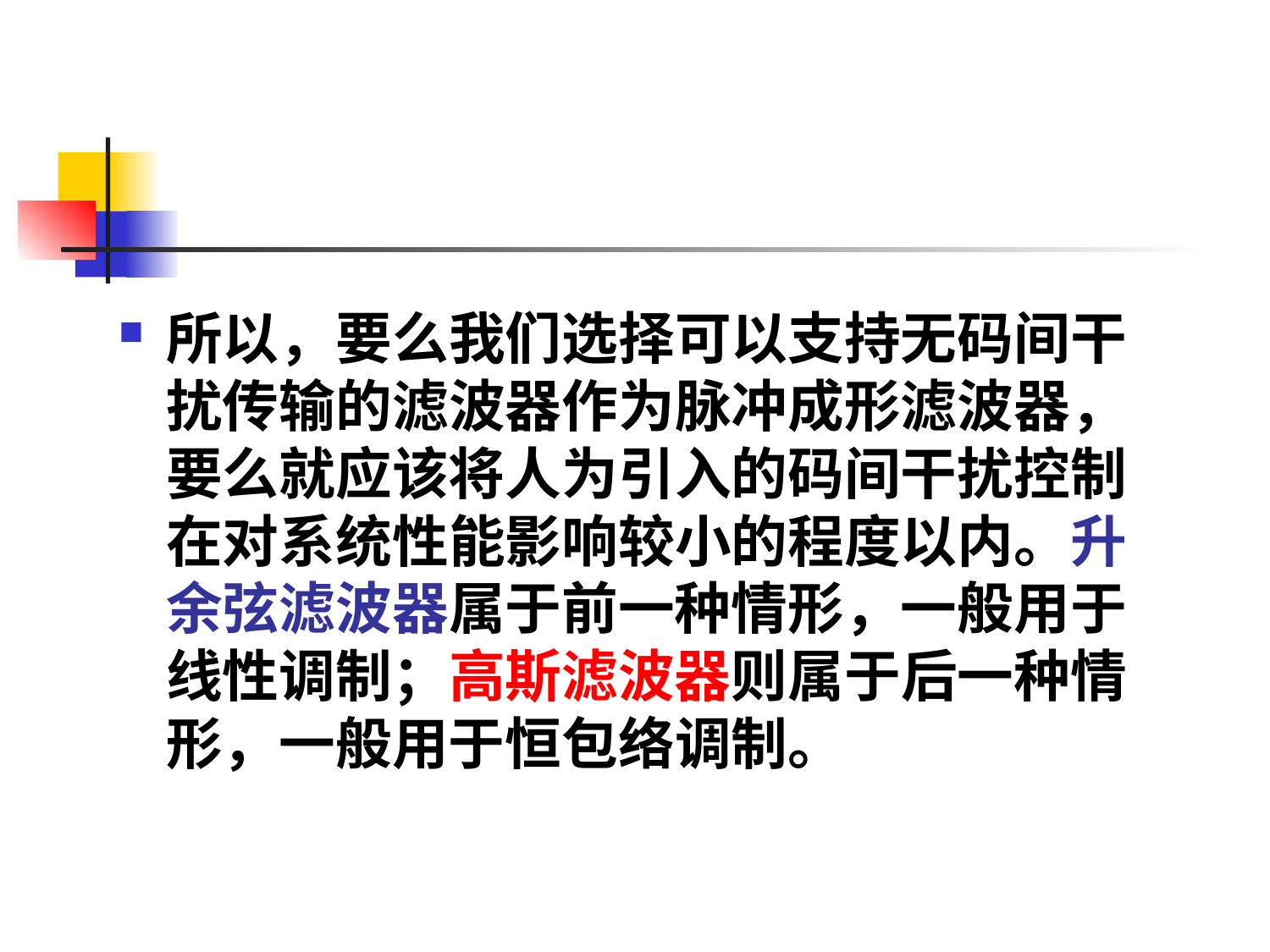

#
所以，要么我们选择可以支持无码间干扰传输的滤波器作为脉冲成形滤波器，要么就应该将人为引入的码间干扰控制在对系统性能影响较小的程度以内。升余弦滤波器属于前一种情形，一般用于线性调制；高斯滤波器则属于后一种情形，一般用于恒包络调制。